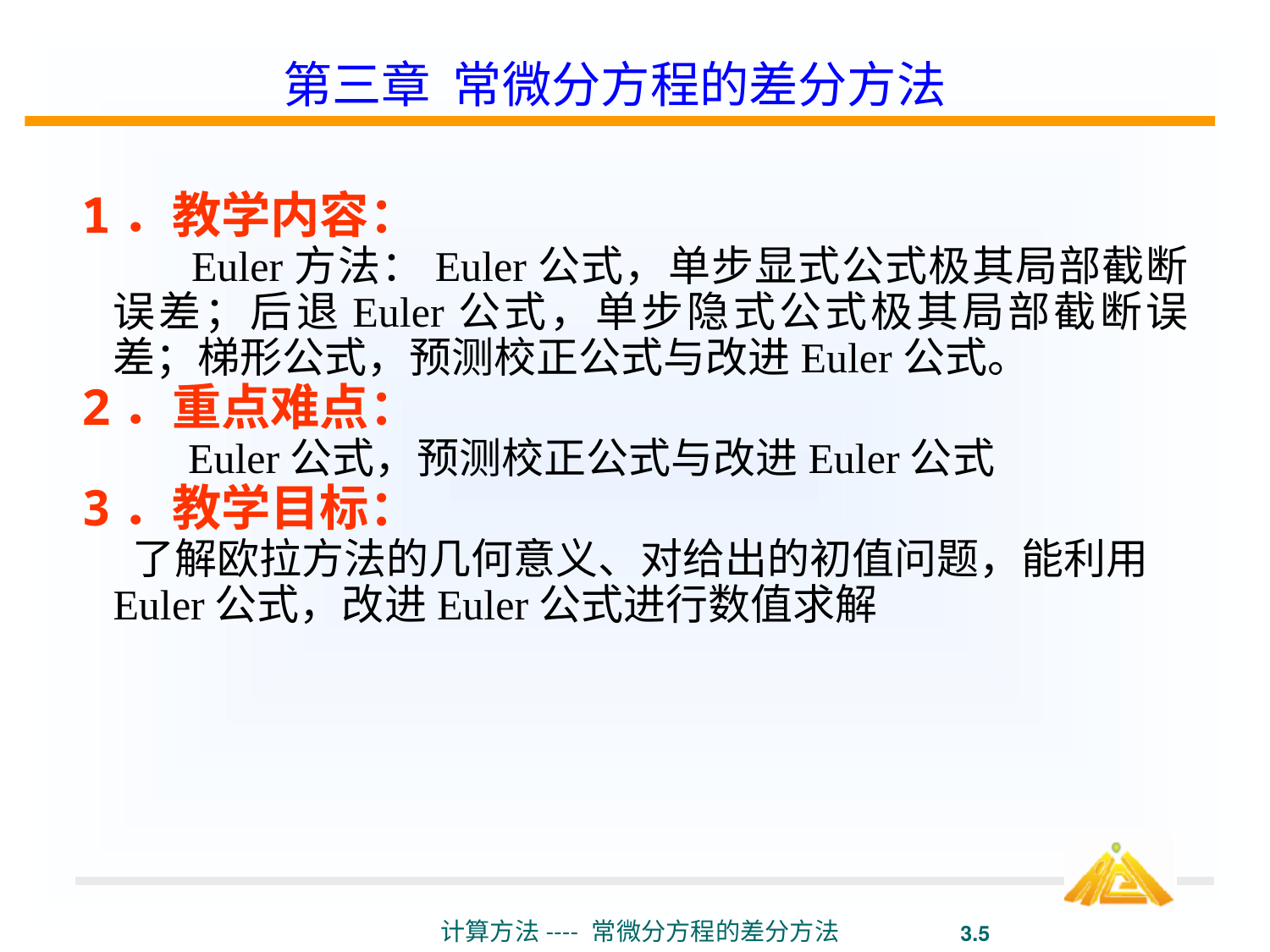

# 第三章  常微分方程的差分方法
1．教学内容：
            Euler方法：Euler公式，单步显式公式极其局部截断误差；后退Euler公式，单步隐式公式极其局部截断误差；梯形公式，预测校正公式与改进Euler公式。
2．重点难点：
         Euler公式，预测校正公式与改进Euler公式
3．教学目标：
      了解欧拉方法的几何意义、对给出的初值问题，能利用Euler公式，改进Euler公式进行数值求解